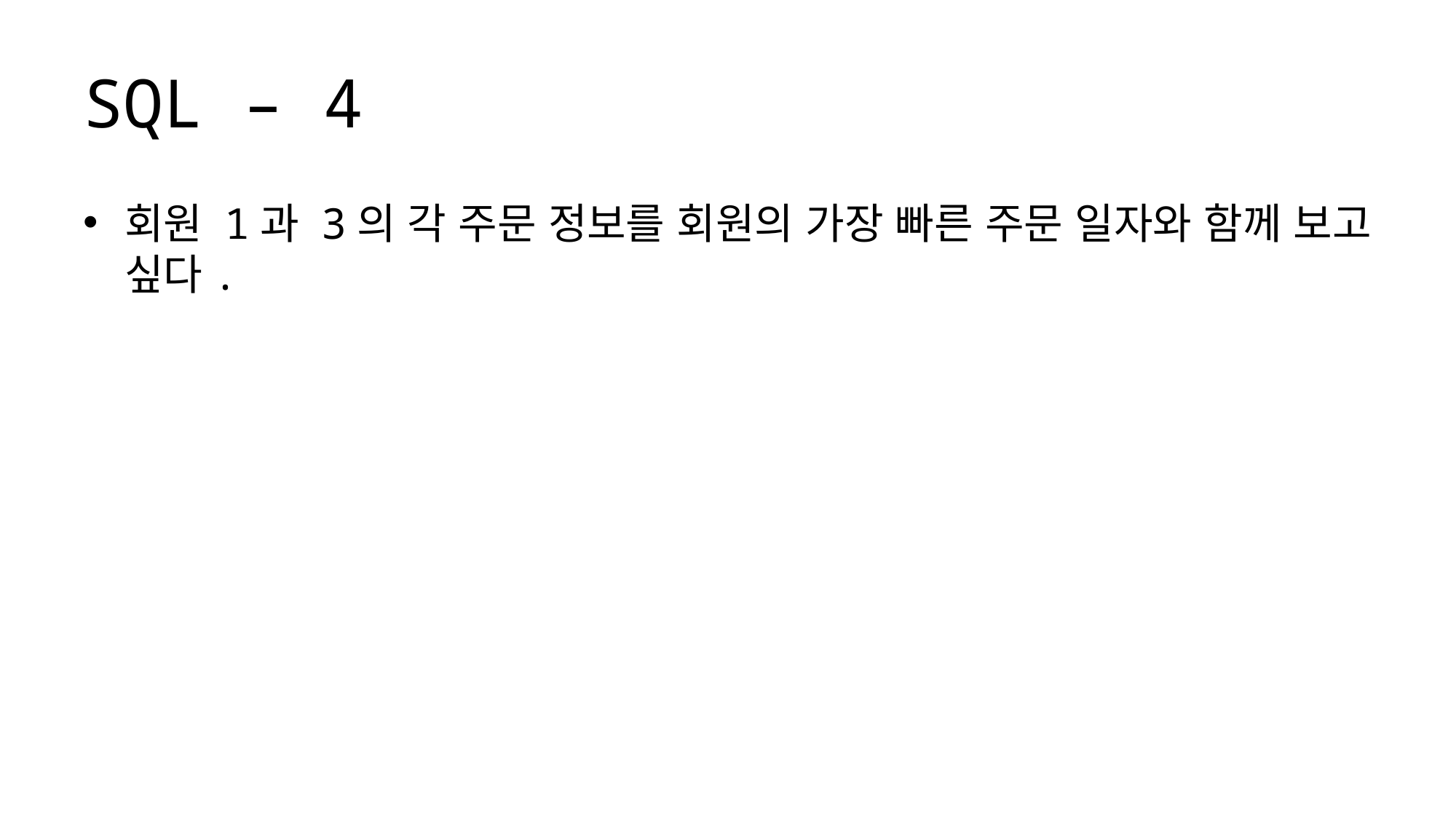

# SQL – 4
회원 1과 3의 각 주문 정보를 회원의 가장 빠른 주문 일자와 함께 보고 싶다.